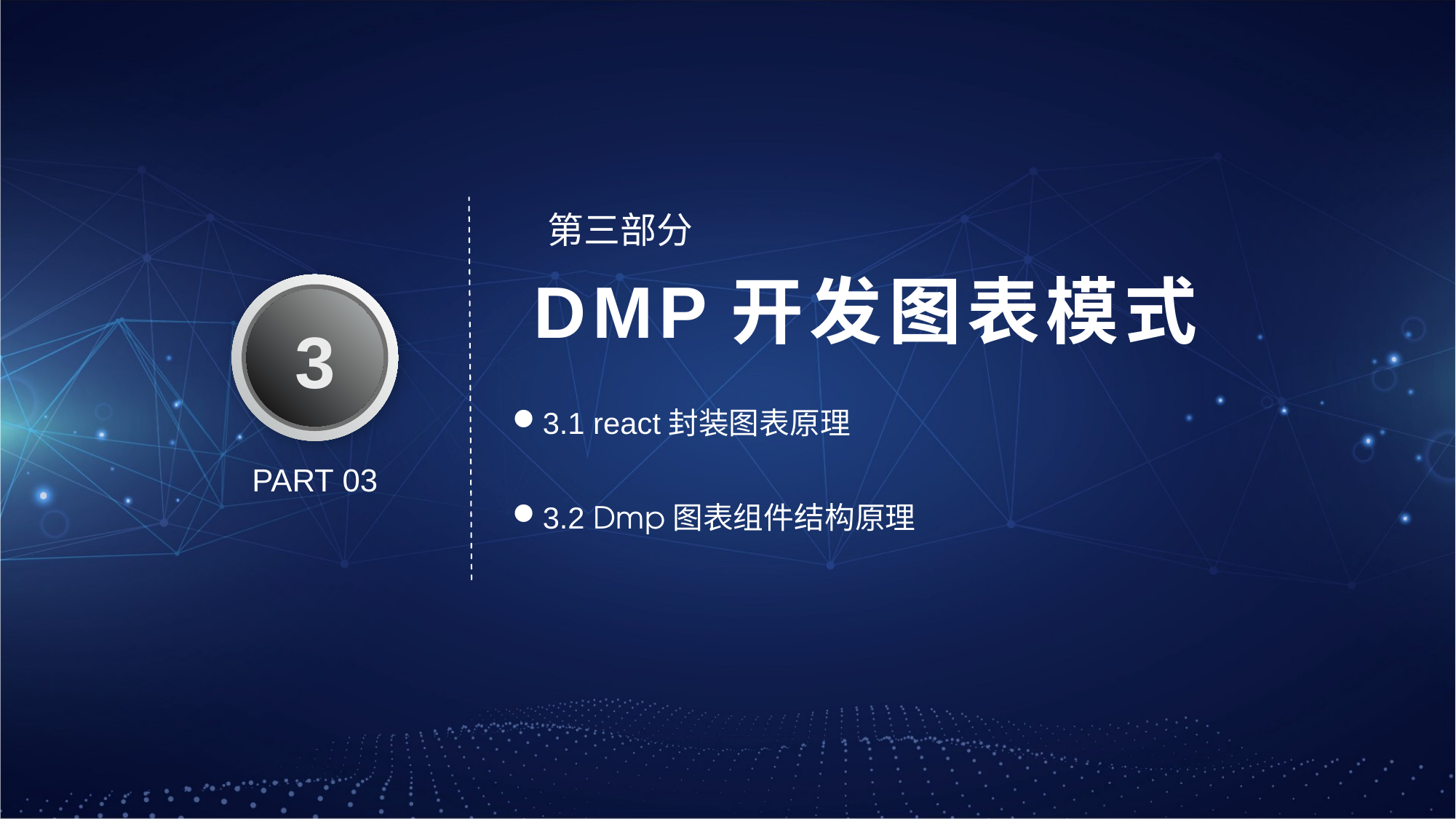

第三部分

DMP开发图表模式

3
3.1 react封装图表原理
PART 03
3.2 Dmp图表组件结构原理